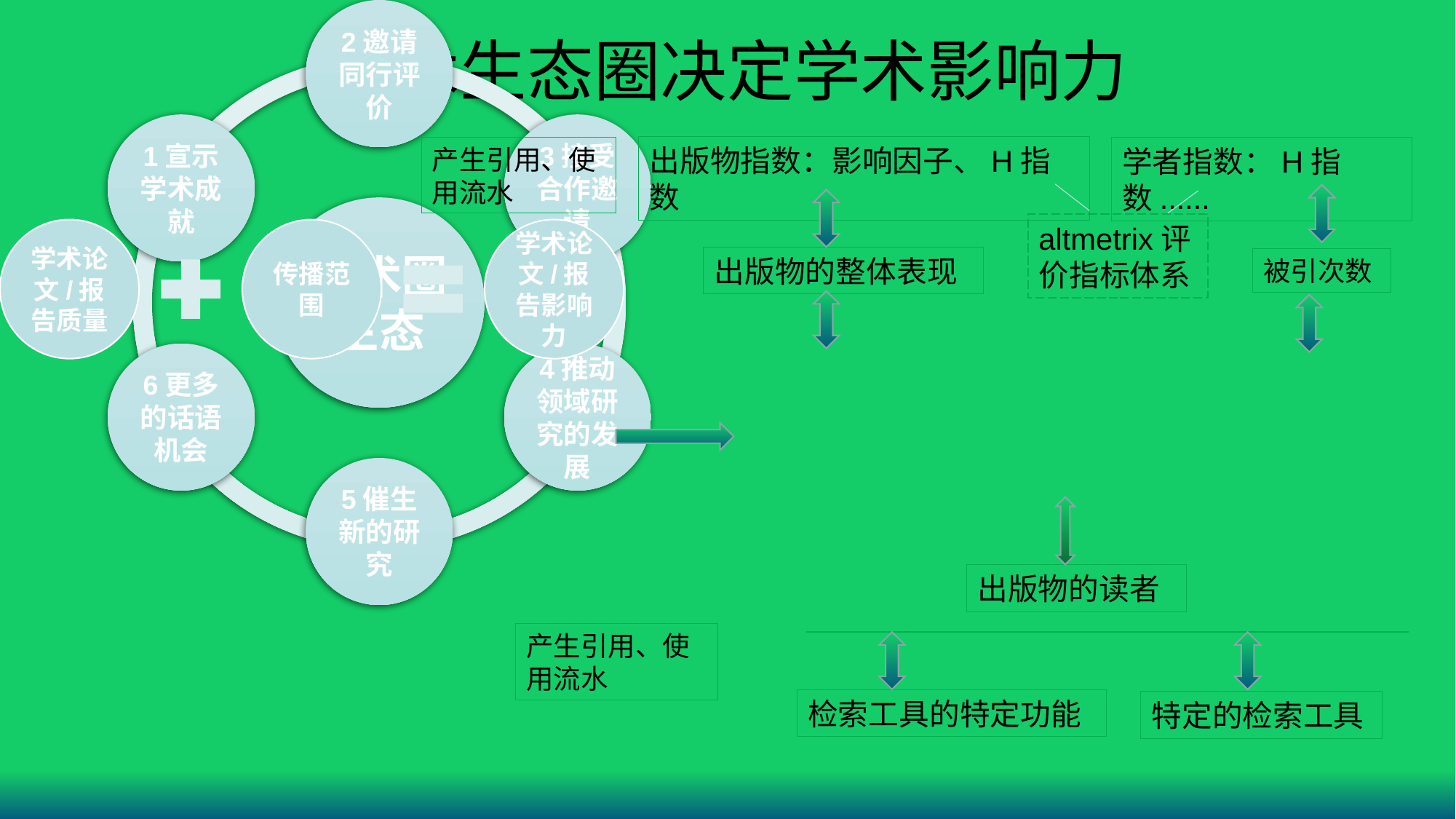

# 学术生态圈决定学术影响力
学术圈生态
2邀请同行评价
3接受合作邀请
4推动领域研究的发展
5催生新的研究
6更多的话语机会
1宣示学术成就
学术论文/报告质量

传播范围

学术论文/报告影响力
出版物指数：影响因子、H指数
产生引用、使用流水
学者指数：H指数......

altmetrix评价指标体系
出版物的整体表现
被引次数

出版物的读者
产生引用、使用流水

检索工具的特定功能
特定的检索工具